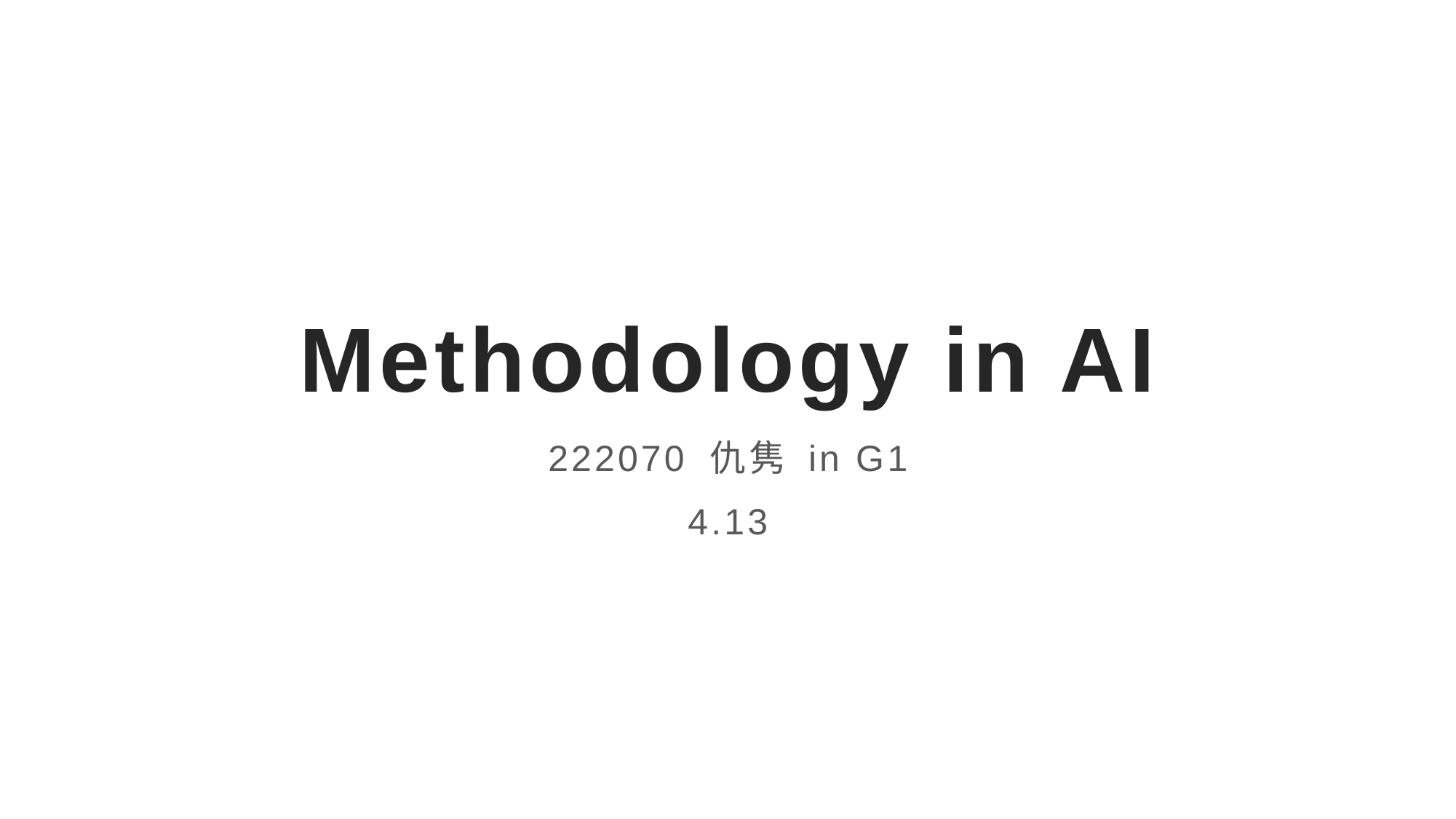

# Methodology in AI
222070 仇隽 in G1
4.13